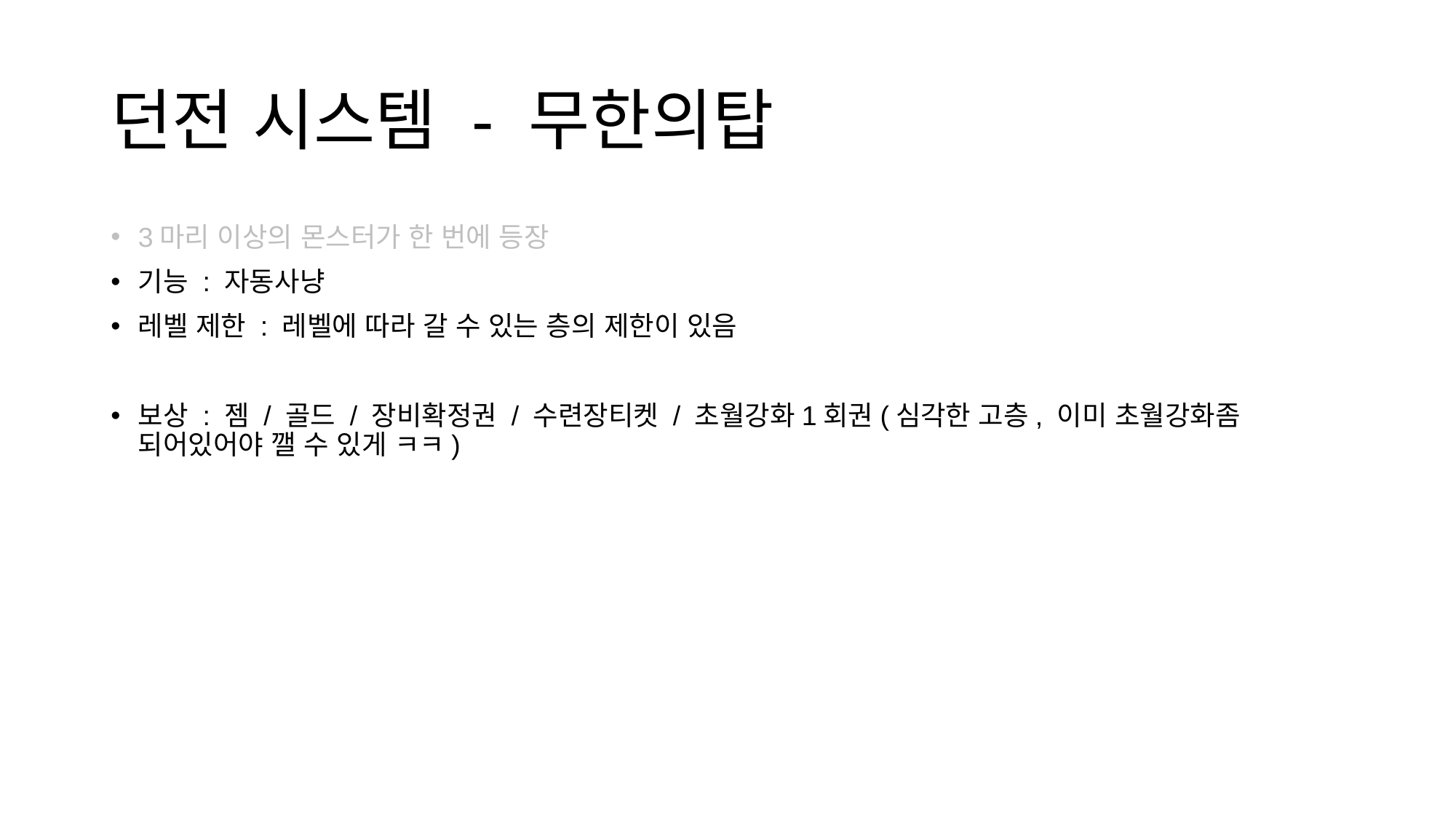

# 던전 시스템 - 무한의탑
3마리 이상의 몬스터가 한 번에 등장
기능 : 자동사냥
레벨 제한 : 레벨에 따라 갈 수 있는 층의 제한이 있음

보상 : 젬 / 골드 / 장비확정권 / 수련장티켓 / 초월강화1회권(심각한 고층, 이미 초월강화좀 되어있어야 깰 수 있게 ㅋㅋ)